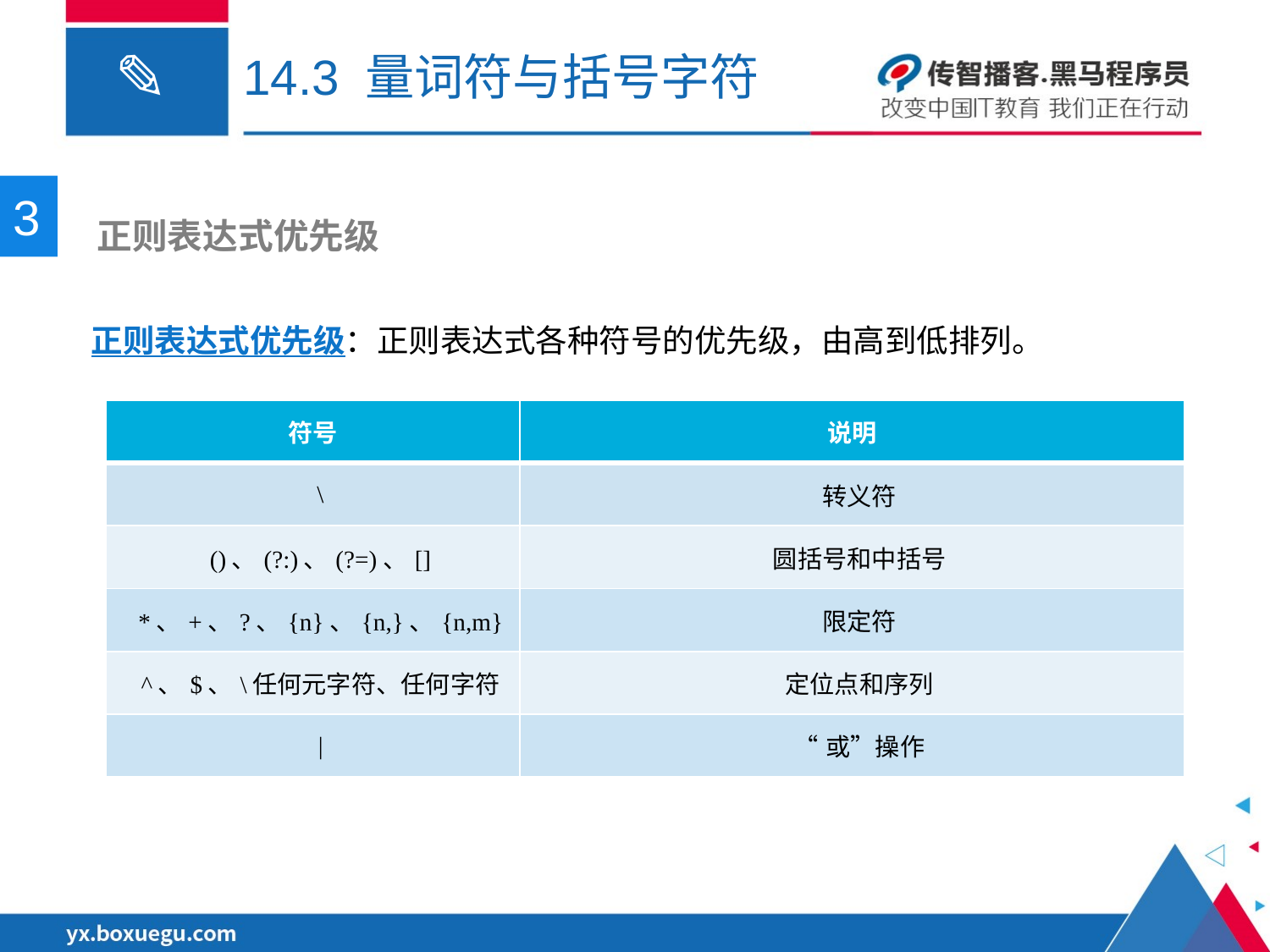

# 14.3 量词符与括号字符

3
  正则表达式优先级
正则表达式优先级：正则表达式各种符号的优先级，由高到低排列。
| 符号 | 说明 |
| --- | --- |
| \ | 转义符 |
| ()、(?:)、(?=)、[] | 圆括号和中括号 |
| \*、+、?、{n}、{n,}、{n,m} | 限定符 |
| ^、$、\任何元字符、任何字符 | 定位点和序列 |
| | | “或”操作 |